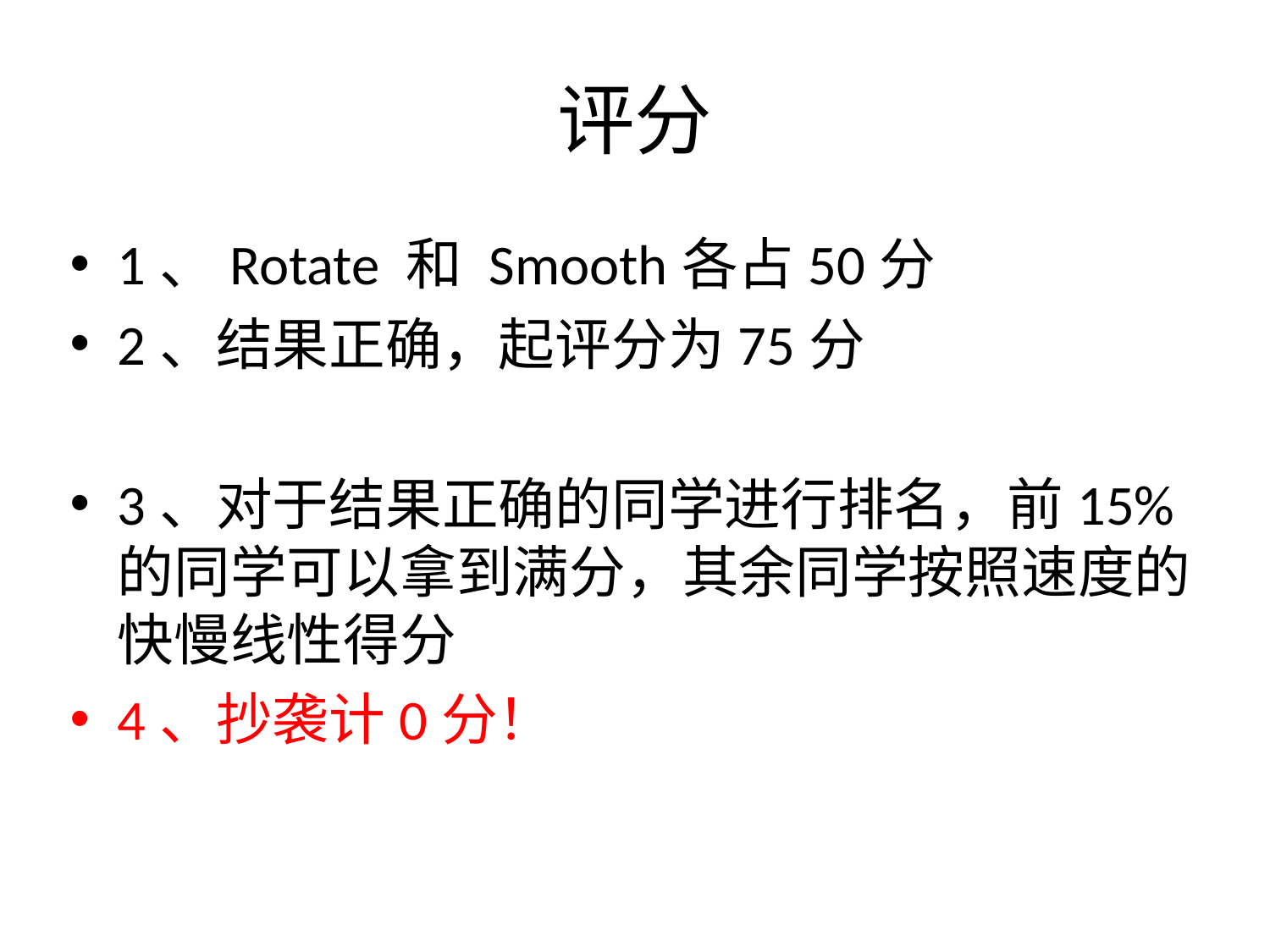

# 评分
1、Rotate 和 Smooth各占50分
2、结果正确，起评分为75分

3、对于结果正确的同学进行排名，前15%的同学可以拿到满分，其余同学按照速度的快慢线性得分
4、抄袭计0分！